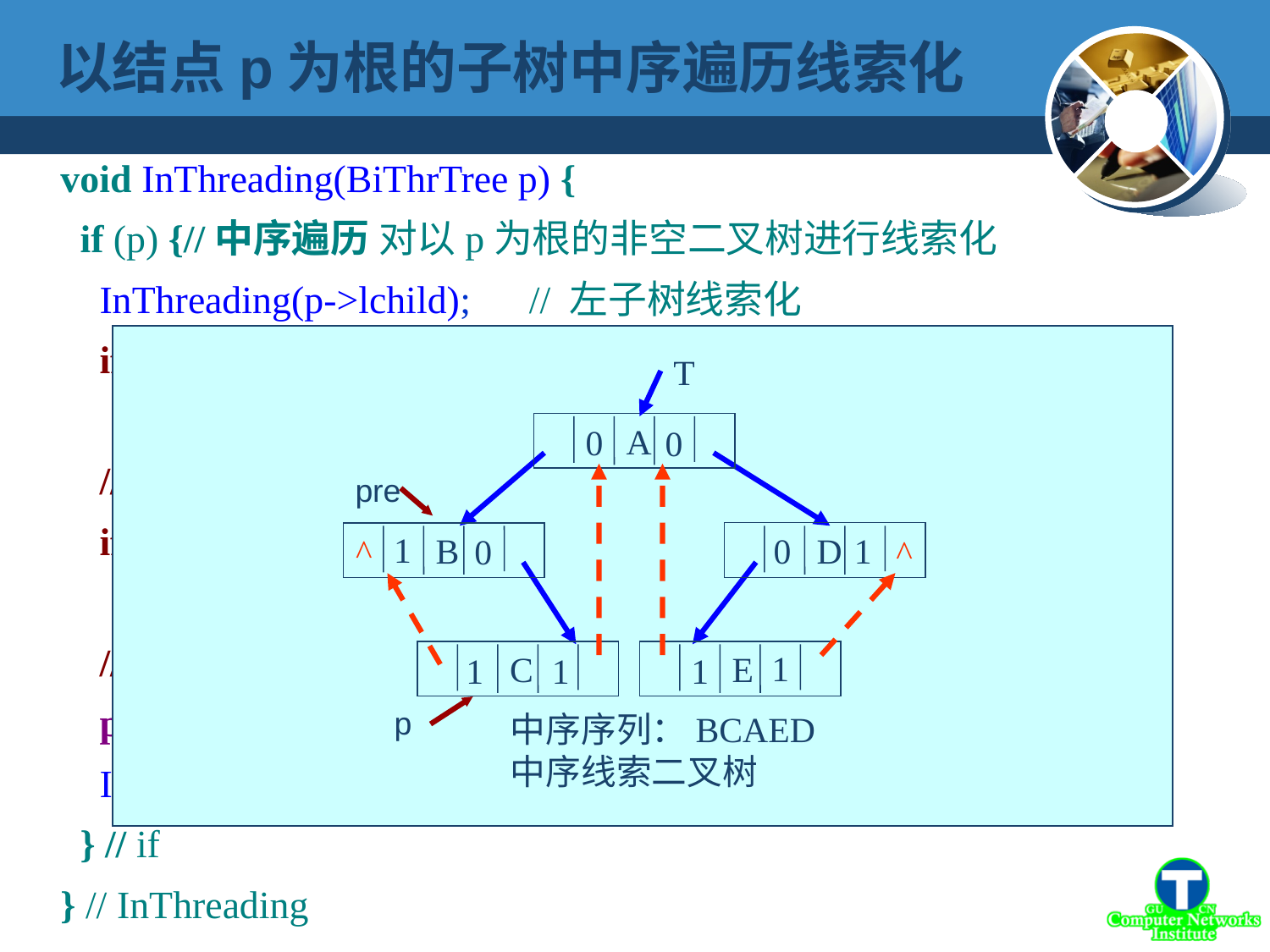

以结点p为根的子树中序遍历线索化
void InThreading(BiThrTree p) {
  if (p) {//中序遍历 对以p为根的非空二叉树进行线索化
    InThreading(p->lchild);      // 左子树线索化
    if (!p->lchild)            // 建前驱线索，pre是p的前驱
      { p->LTag = Thread;    p->lchild = pre; }
    //else p->LTag = Link;
    if (!pre->rchild)         // 建后继线索，即p是pre的后继
       { pre->RTag = Thread;   pre->rchild = p; }
    //else p->RTag = Link;
    pre = p;     //右子树线索化前pre = p;保持pre指向p的前驱
    InThreading(p->rchild);      // 右子树线索化
  } // if
} // InThreading

T

         A

         D

         B

         C

         E

中序序列：BCAED
中序线索二叉树
0
0

1
0
1
0
^
^

1
1
1
1
pre

 p
94